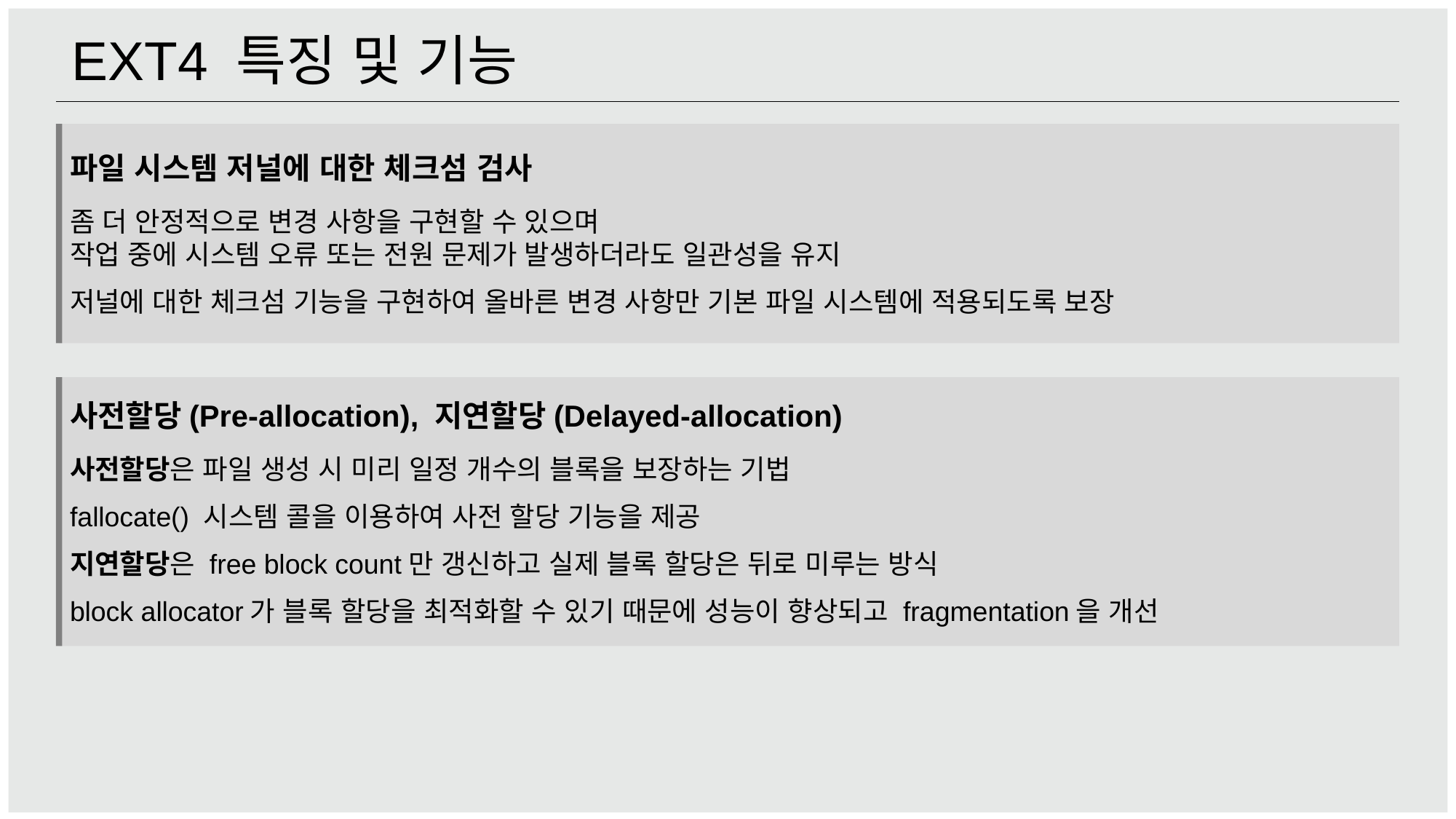

EXT4 특징 및 기능

파일 시스템 저널에 대한 체크섬 검사

좀 더 안정적으로 변경 사항을 구현할 수 있으며
작업 중에 시스템 오류 또는 전원 문제가 발생하더라도 일관성을 유지

저널에 대한 체크섬 기능을 구현하여 올바른 변경 사항만 기본 파일 시스템에 적용되도록 보장

사전할당(Pre-allocation), 지연할당(Delayed-allocation)

사전할당은 파일 생성 시 미리 일정 개수의 블록을 보장하는 기법

fallocate() 시스템 콜을 이용하여 사전 할당 기능을 제공

지연할당은 free block count만 갱신하고 실제 블록 할당은 뒤로 미루는 방식

block allocator가 블록 할당을 최적화할 수 있기 때문에 성능이 향상되고 fragmentation을 개선